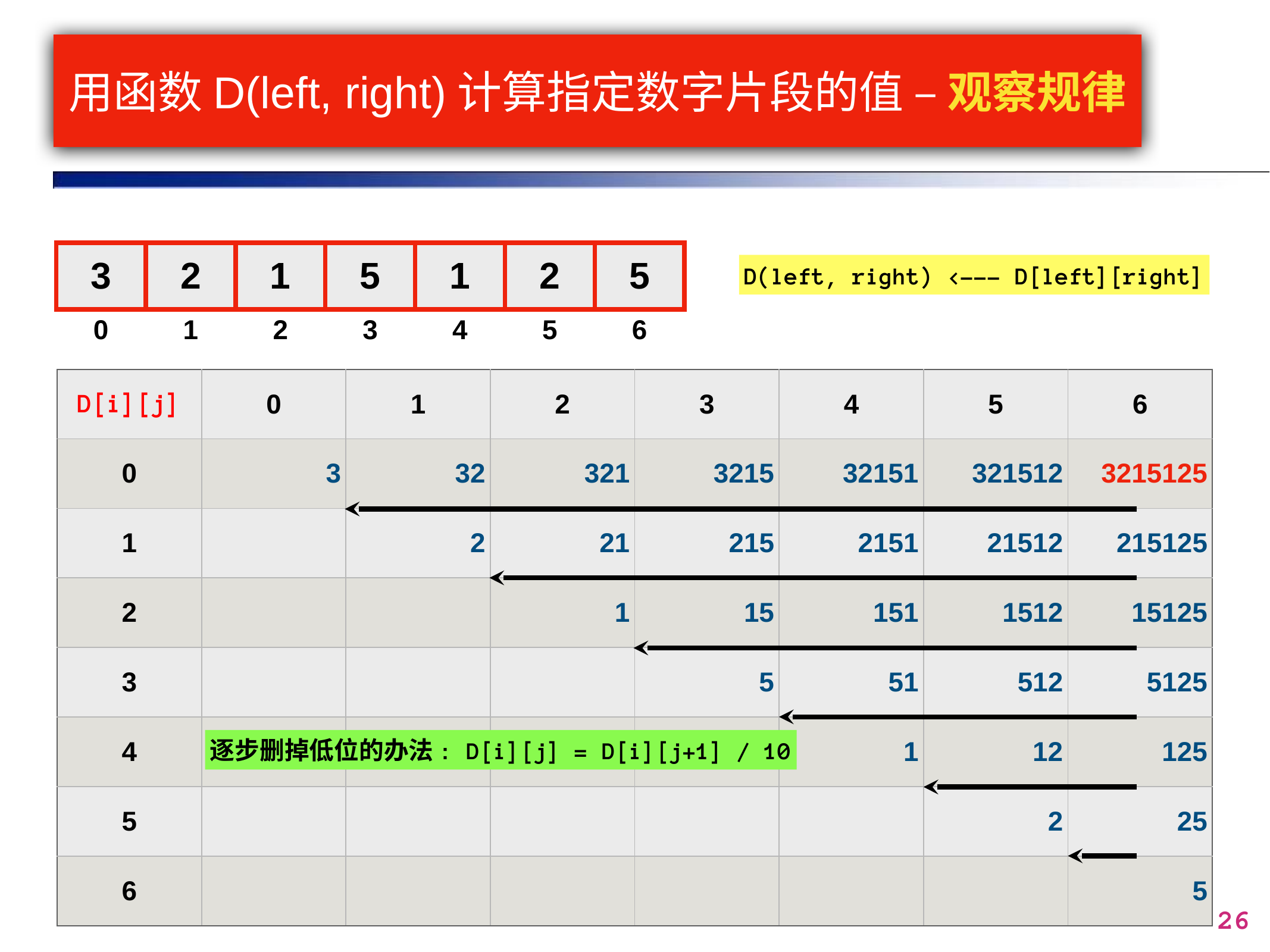

# 用函数D(left, right)计算指定数字片段的值 – 观察规律
| 3 | 2 | 1 | 5 | 1 | 2 | 5 |
| --- | --- | --- | --- | --- | --- | --- |
| 0 | 1 | 2 | 3 | 4 | 5 | 6 |
D(left, right) <--- D[left][right]
| D[i][j] | 0 | 1 | 2 | 3 | 4 | 5 | 6 |
| --- | --- | --- | --- | --- | --- | --- | --- |
| 0 | 3 | 32 | 321 | 3215 | 32151 | 321512 | 3215125 |
| 1 |  | 2 | 21 | 215 | 2151 | 21512 | 215125 |
| 2 |  |  | 1 | 15 | 151 | 1512 | 15125 |
| 3 |  |  |  | 5 | 51 | 512 | 5125 |
| 4 |  |  |  |  | 1 | 12 | 125 |
| 5 |  |  |  |  |  | 2 | 25 |
| 6 |  |  |  |  |  |  | 5 |

逐步删掉低位的办法: D[i][j] = D[i][j+1] / 10
26